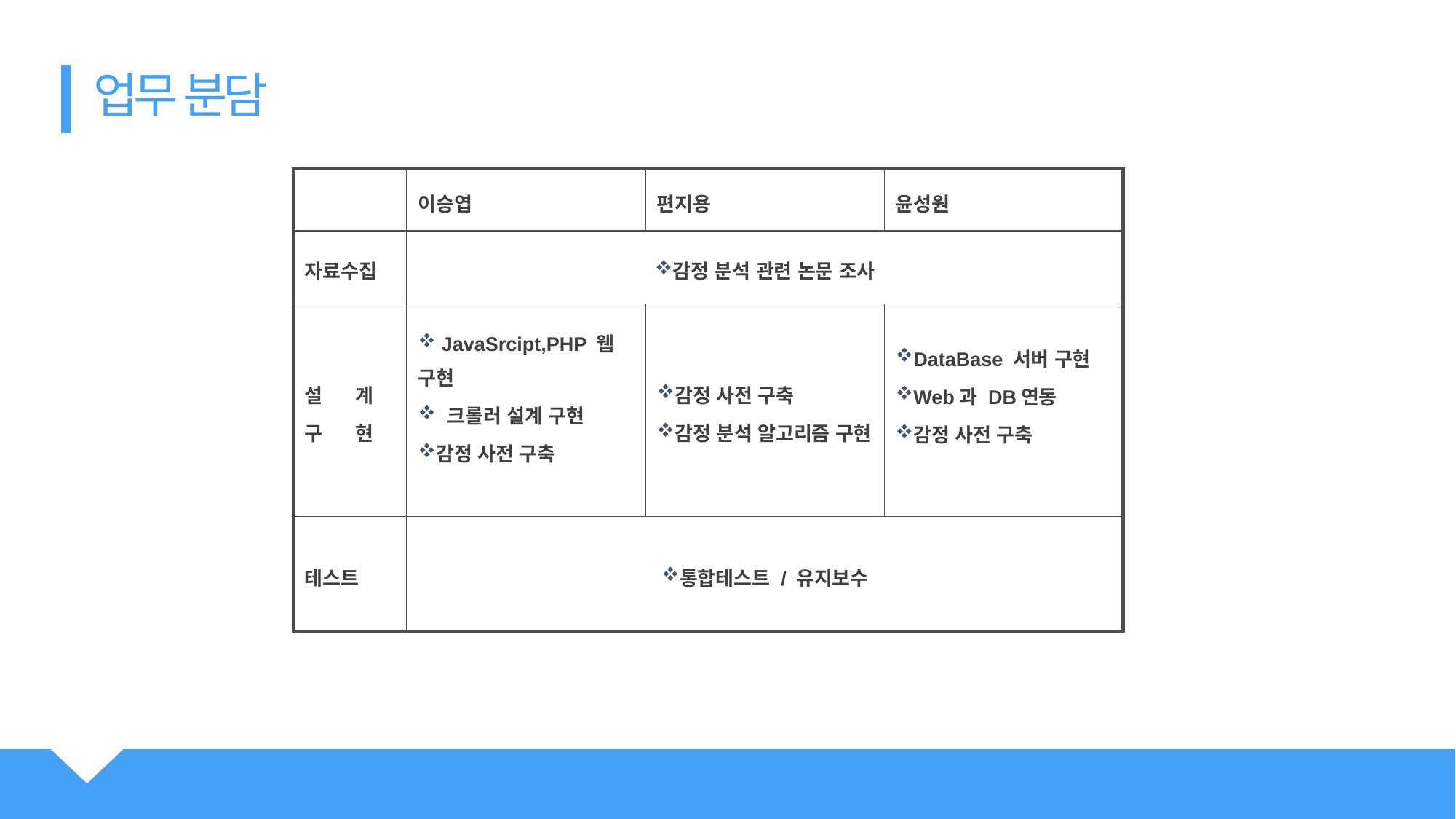

업무 분담
|  | 이승엽 | 편지용 | 윤성원 |
| --- | --- | --- | --- |
| 자료수집 | 감정 분석 관련 논문 조사 |  |  |
| 설 계 구 현 | JavaSrcipt,PHP 웹 구현 크롤러 설계 구현 감정 사전 구축 | 감정 사전 구축 감정 분석 알고리즘 구현 | DataBase 서버 구현 Web과 DB연동 감정 사전 구축 |
| 테스트 | 통합테스트 / 유지보수 |  |  |